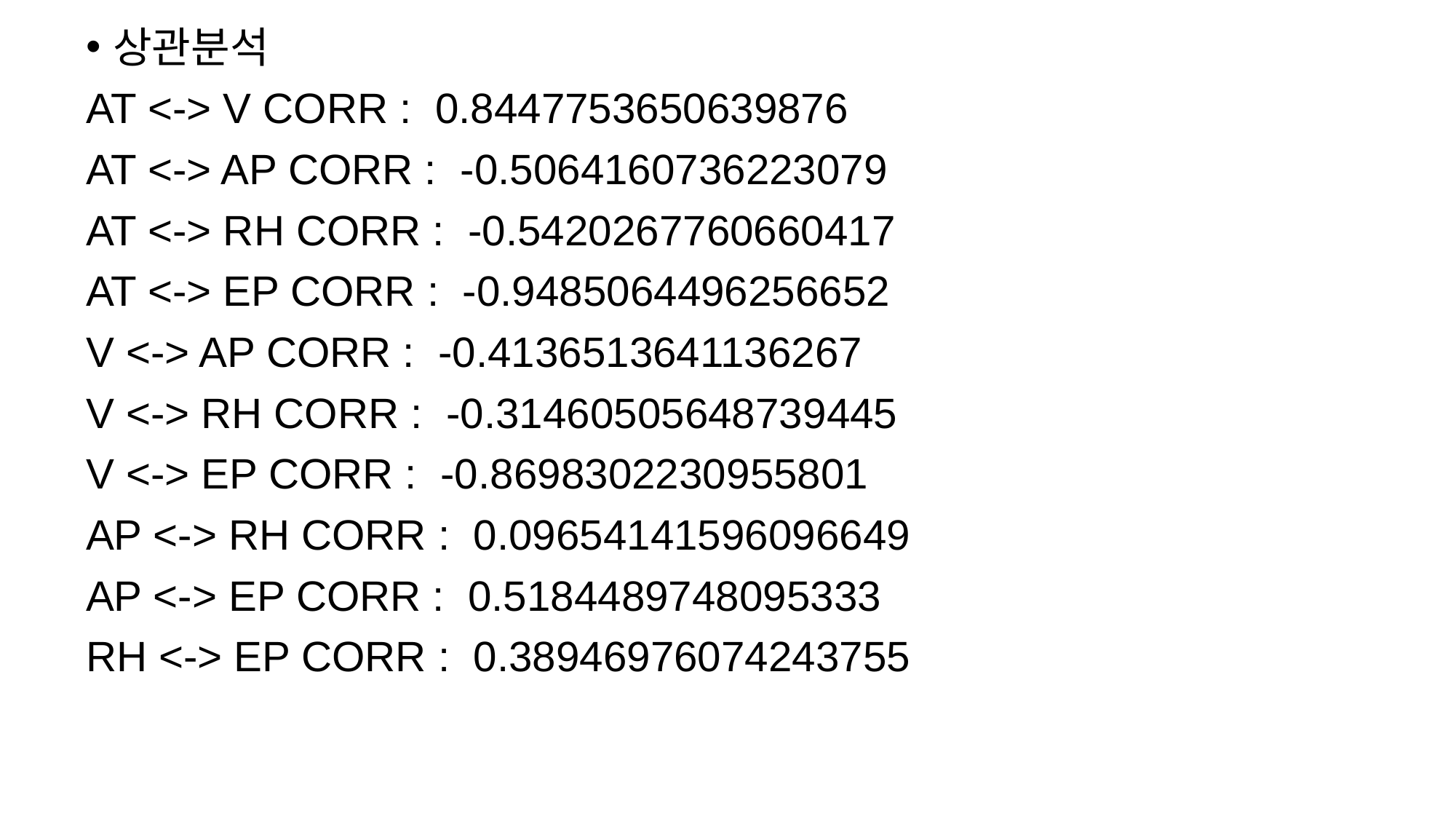

상관분석
AT <-> V CORR :  0.8447753650639876
AT <-> AP CORR :  -0.5064160736223079
AT <-> RH CORR :  -0.5420267760660417
AT <-> EP CORR :  -0.9485064496256652
V <-> AP CORR :  -0.4136513641136267
V <-> RH CORR :  -0.31460505648739445
V <-> EP CORR :  -0.8698302230955801
AP <-> RH CORR :  0.09654141596096649
AP <-> EP CORR :  0.5184489748095333
RH <-> EP CORR :  0.38946976074243755